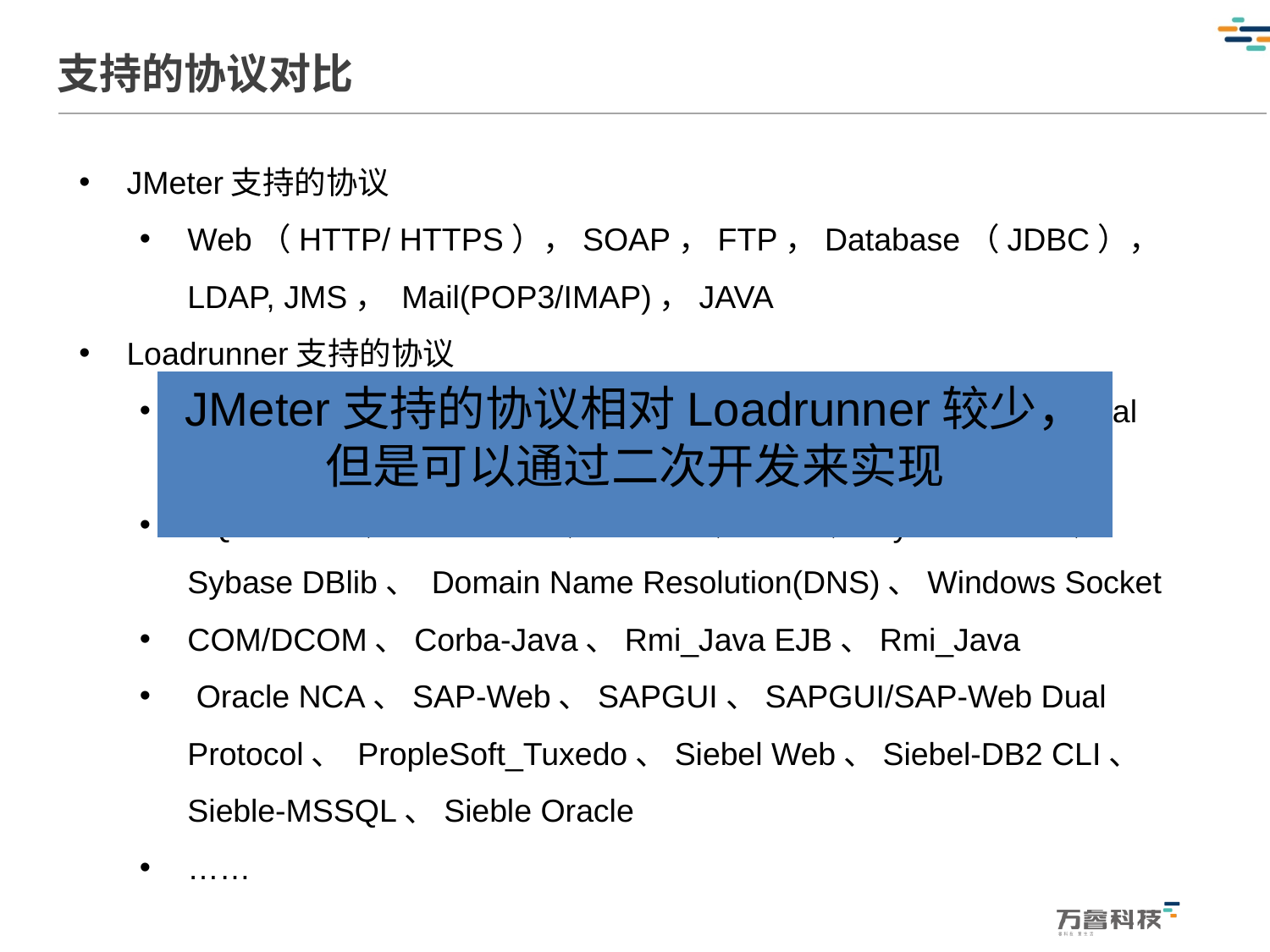

# 支持的协议对比
JMeter支持的协议
Web（HTTP/ HTTPS），SOAP，FTP，Database（JDBC）， LDAP, JMS， Mail(POP3/IMAP)，JAVA
Loadrunner支持的协议
WEB（Http/Html)、FTP、LDAP、Palm、Web/WinsocketDual Protocol
SQL Server、 MS ODBC、 Oracle、 DB2、 Sybase CTlib、 Sybase DBlib、 Domain Name Resolution(DNS)、Windows Socket
COM/DCOM、Corba-Java、Rmi_Java EJB、Rmi_Java
 Oracle NCA、SAP-Web、SAPGUI、SAPGUI/SAP-Web Dual Protocol、 PropleSoft_Tuxedo、Siebel Web、Siebel-DB2 CLI、Sieble-MSSQL、Sieble Oracle
……
JMeter支持的协议相对Loadrunner较少，但是可以通过二次开发来实现